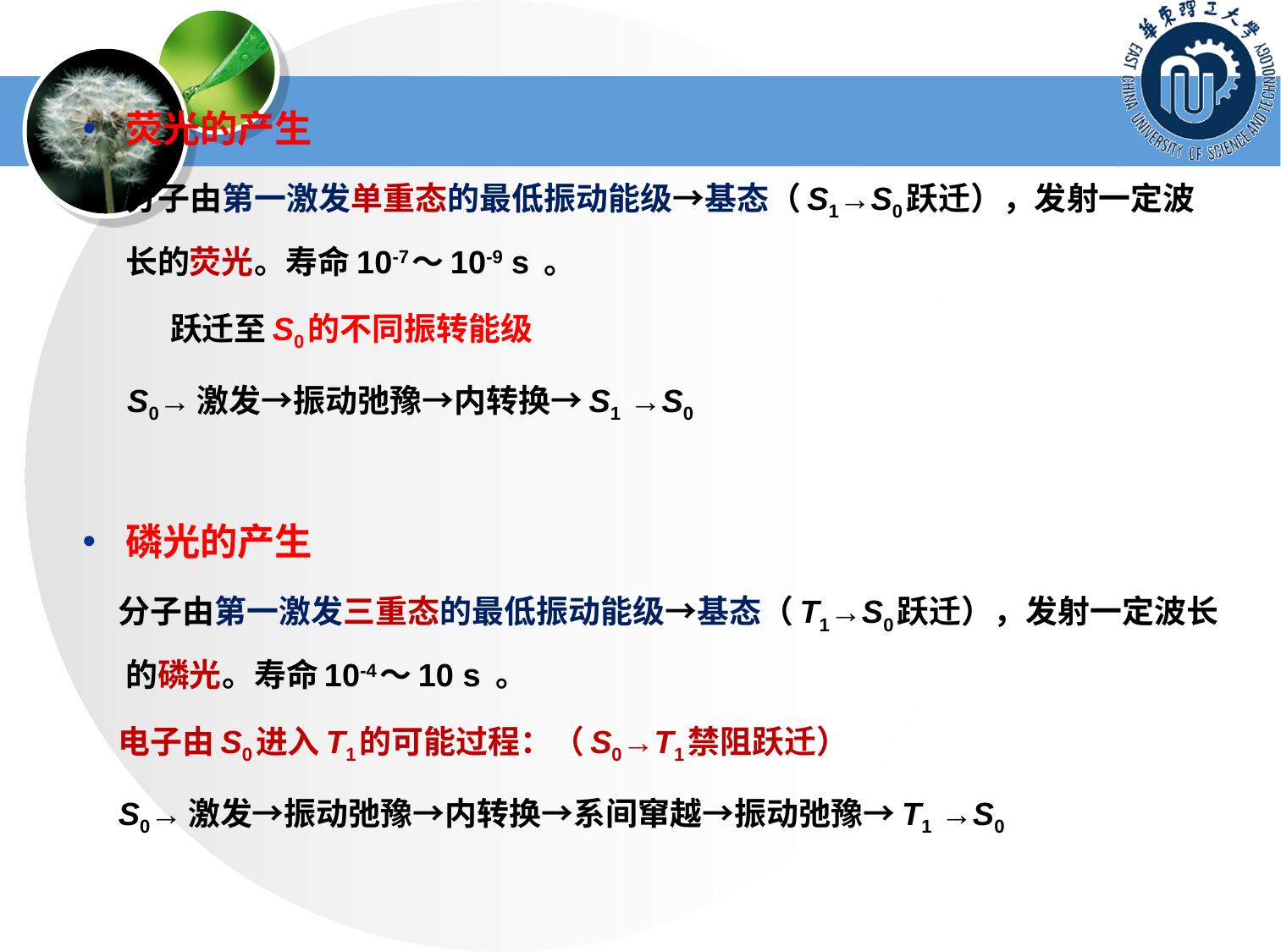

荧光的产生
     分子由第一激发单重态的最低振动能级→基态（S1→S0跃迁），发射一定波长的荧光。寿命10-7～10-9 s 。
           跃迁至S0的不同振转能级
     S0→激发→振动弛豫→内转换→S1 →S0

磷光的产生
    分子由第一激发三重态的最低振动能级→基态（T1→S0跃迁），发射一定波长的磷光。寿命10-4～10 s 。
    电子由S0进入T1的可能过程：（S0→T1禁阻跃迁）
    S0→激发→振动弛豫→内转换→系间窜越→振动弛豫→T1 →S0